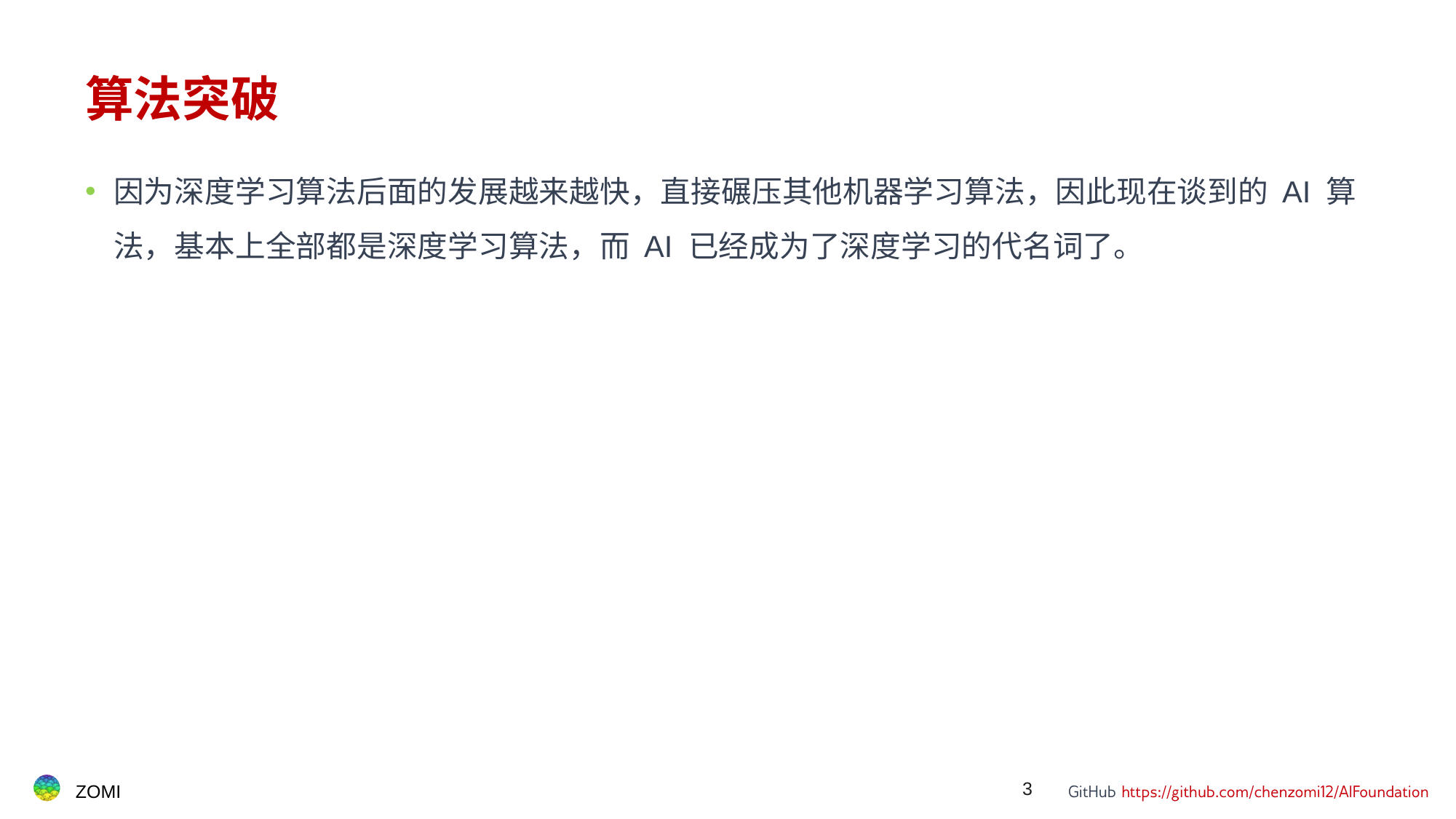

# 算法突破
因为深度学习算法后面的发展越来越快，直接碾压其他机器学习算法，因此现在谈到的 AI 算法，基本上全部都是深度学习算法，而 AI 已经成为了深度学习的代名词了。